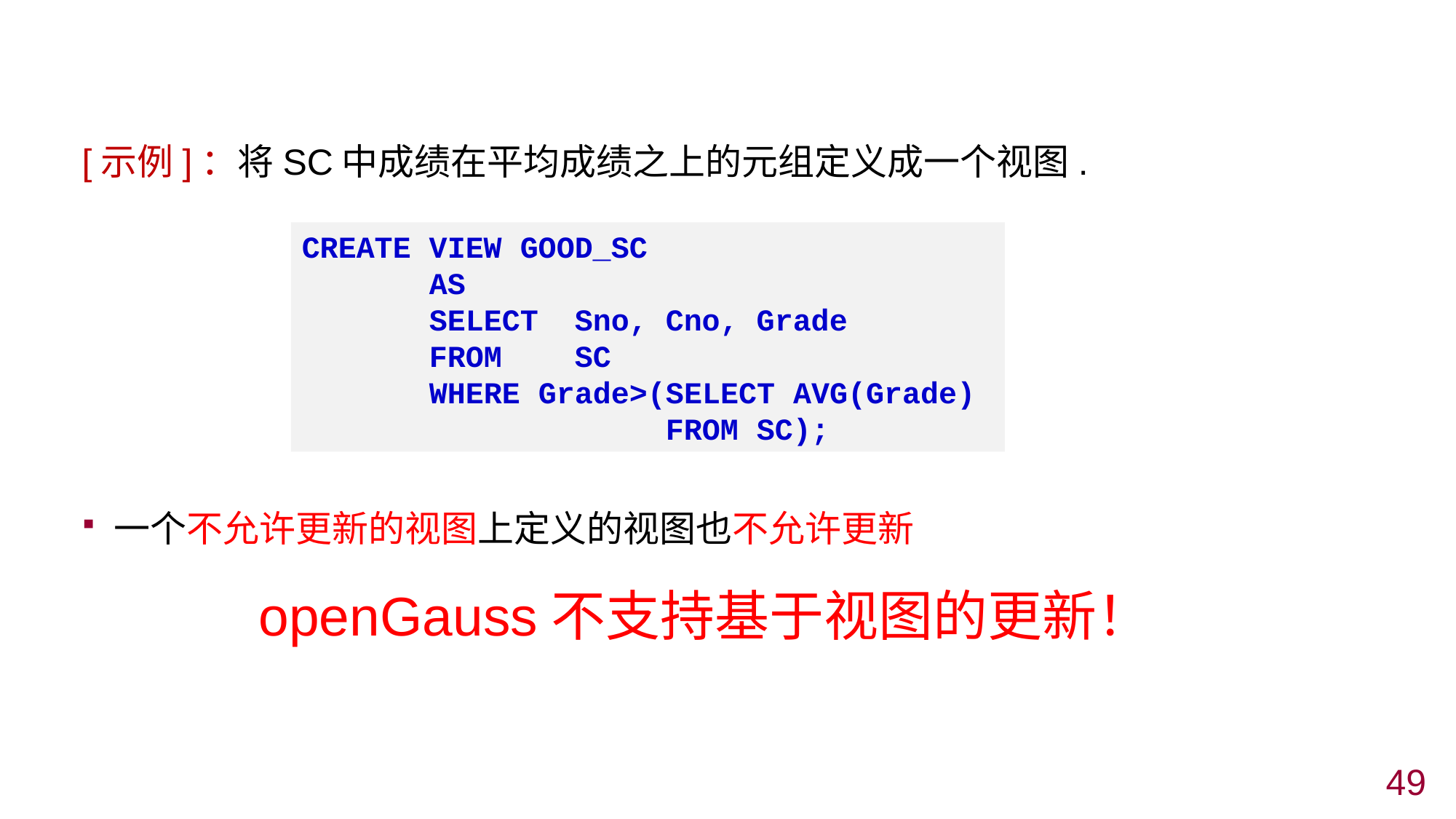

#
[示例]：将SC中成绩在平均成绩之上的元组定义成一个视图.

一个不允许更新的视图上定义的视图也不允许更新
CREATE VIEW GOOD_SC
       AS
       SELECT  Sno, Cno, Grade
       FROM    SC
       WHERE Grade>(SELECT AVG(Grade)
                    FROM SC);
openGauss不支持基于视图的更新！
49